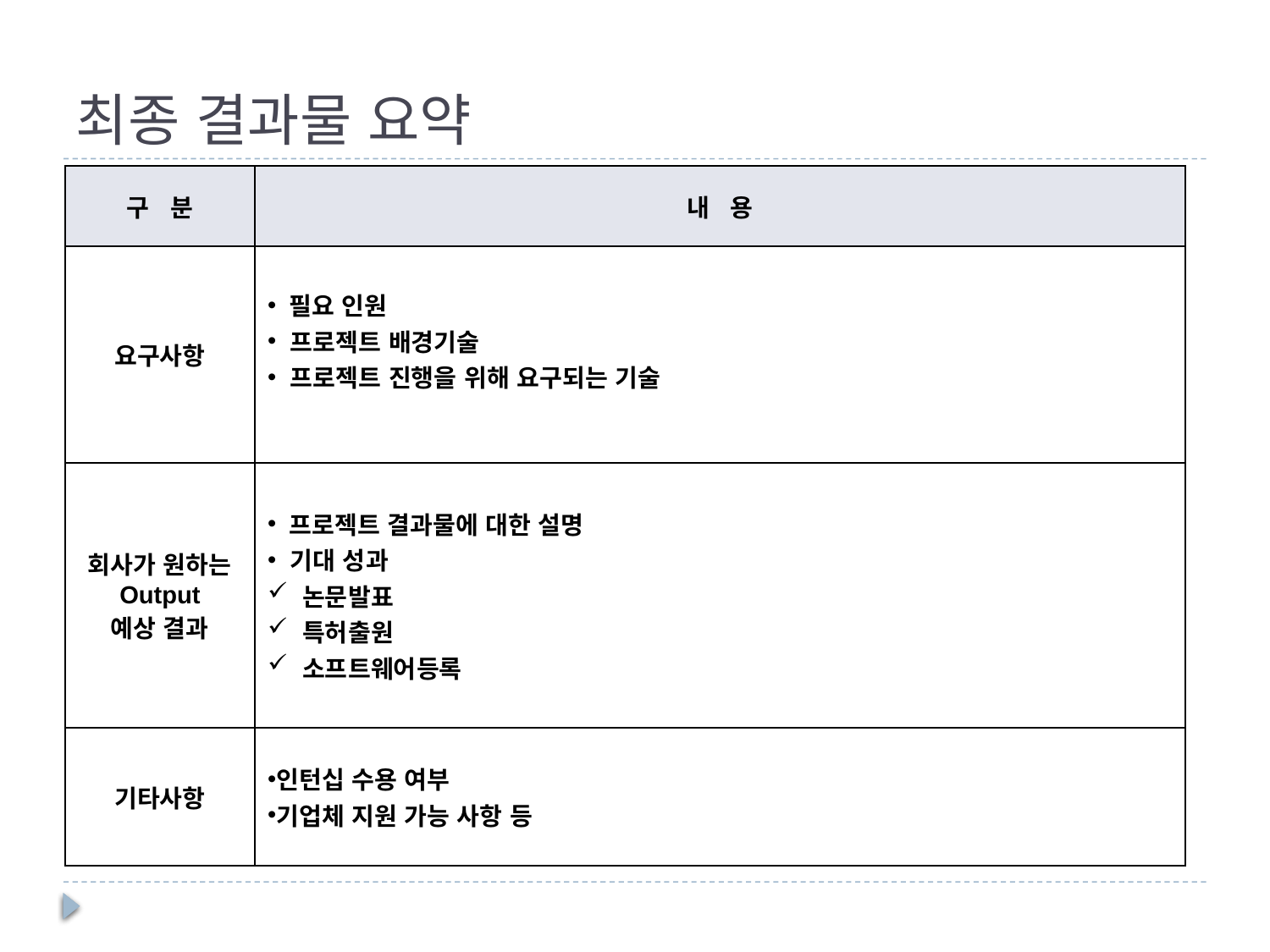

# 최종 결과물 요약
| 구 분 | 내 용 |
| --- | --- |
| 요구사항 | 필요 인원 프로젝트 배경기술 프로젝트 진행을 위해 요구되는 기술 |
| 회사가 원하는 Output 예상 결과 | 프로젝트 결과물에 대한 설명 기대 성과 논문발표 특허출원 소프트웨어등록 |
| 기타사항 | 인턴십 수용 여부 기업체 지원 가능 사항 등 |